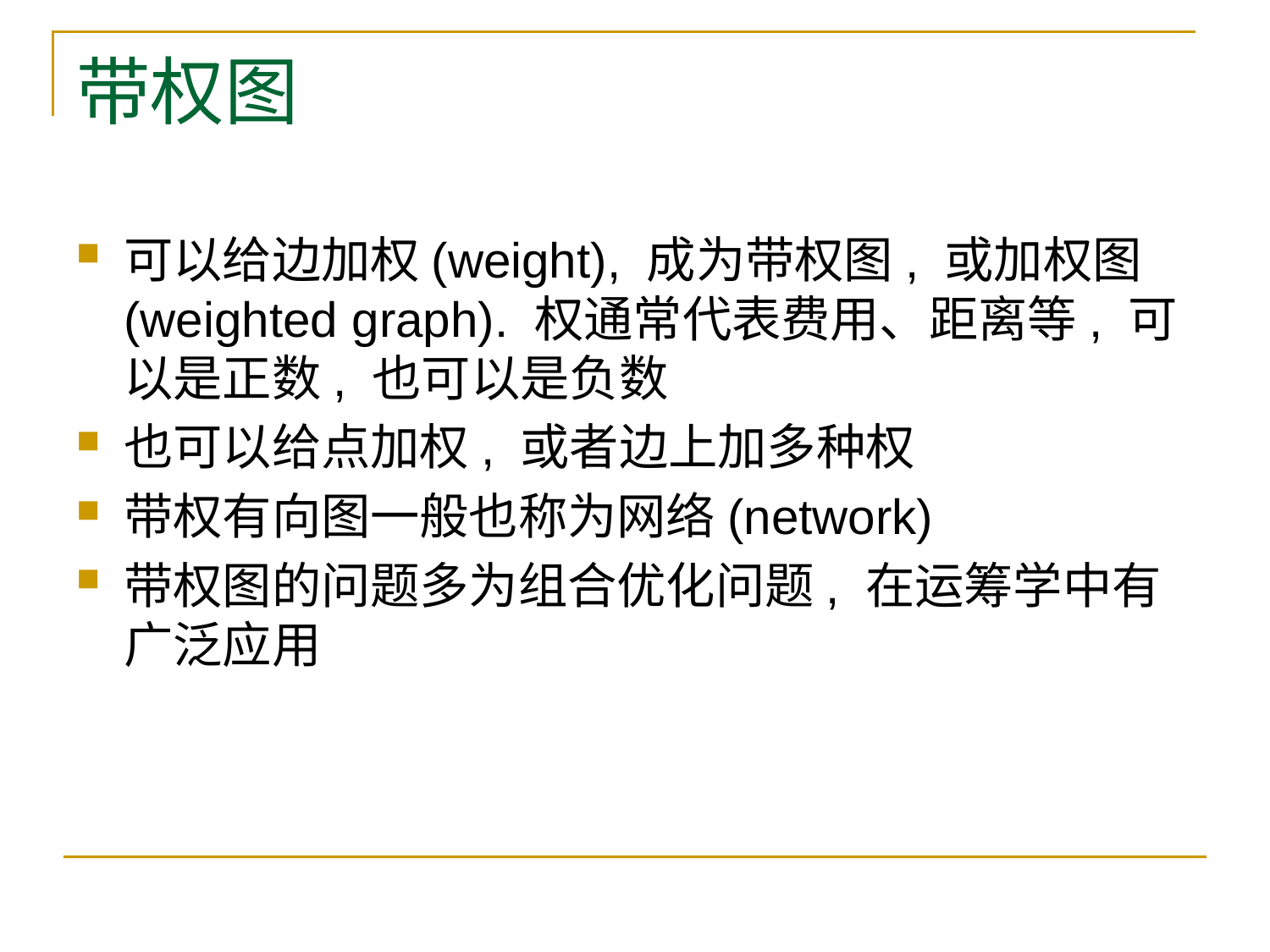

# 带权图
可以给边加权(weight), 成为带权图, 或加权图(weighted graph). 权通常代表费用、距离等, 可以是正数, 也可以是负数
也可以给点加权, 或者边上加多种权
带权有向图一般也称为网络(network)
带权图的问题多为组合优化问题, 在运筹学中有广泛应用